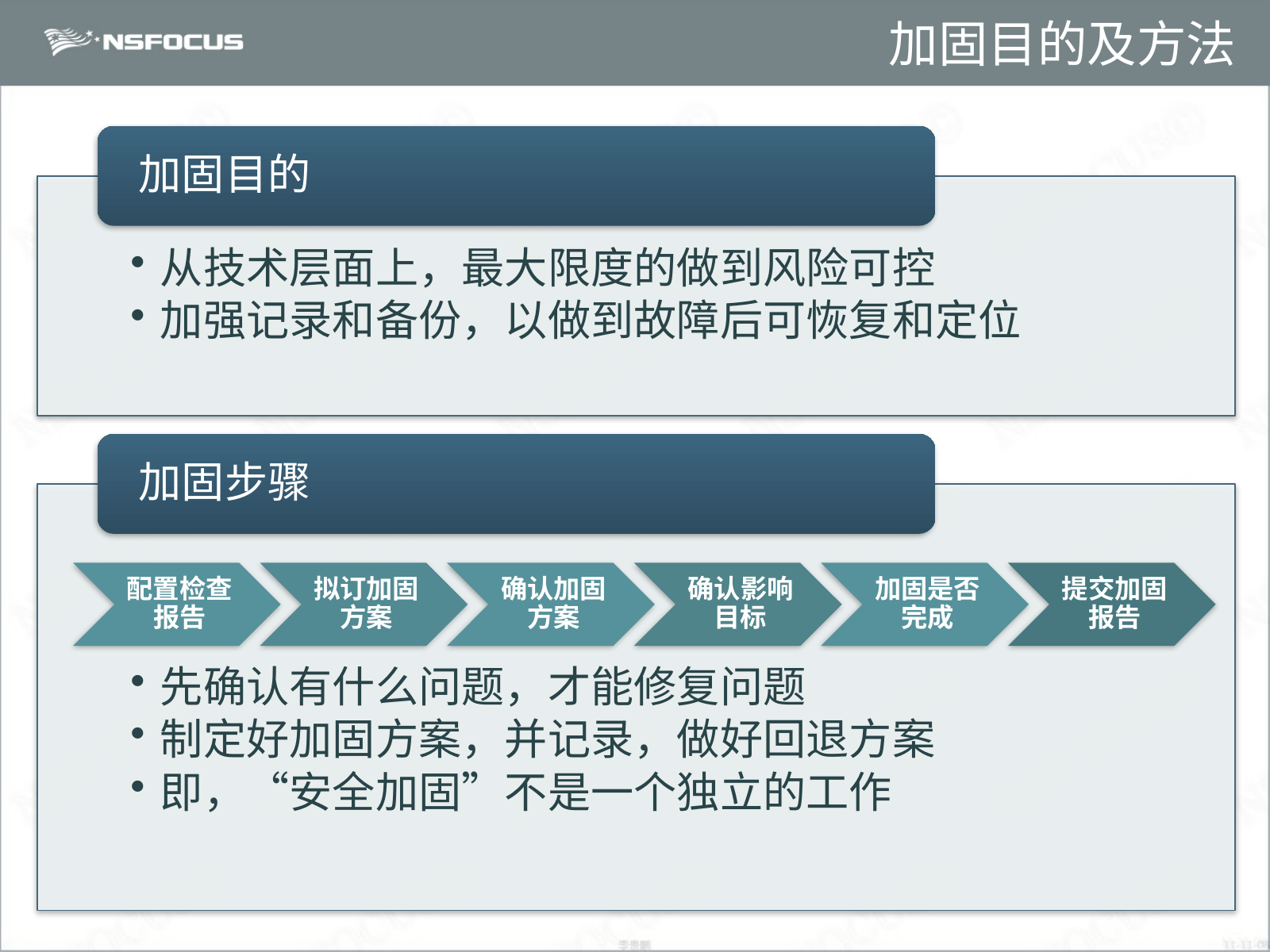

# 加固目的及方法
从技术层面上，最大限度的做到风险可控
加强记录和备份，以做到故障后可恢复和定位
加固目的

先确认有什么问题，才能修复问题
制定好加固方案，并记录，做好回退方案
即，“安全加固”不是一个独立的工作
加固步骤
配置检查报告
拟订加固方案
确认加固方案
确认影响目标
加固是否完成
提交加固报告